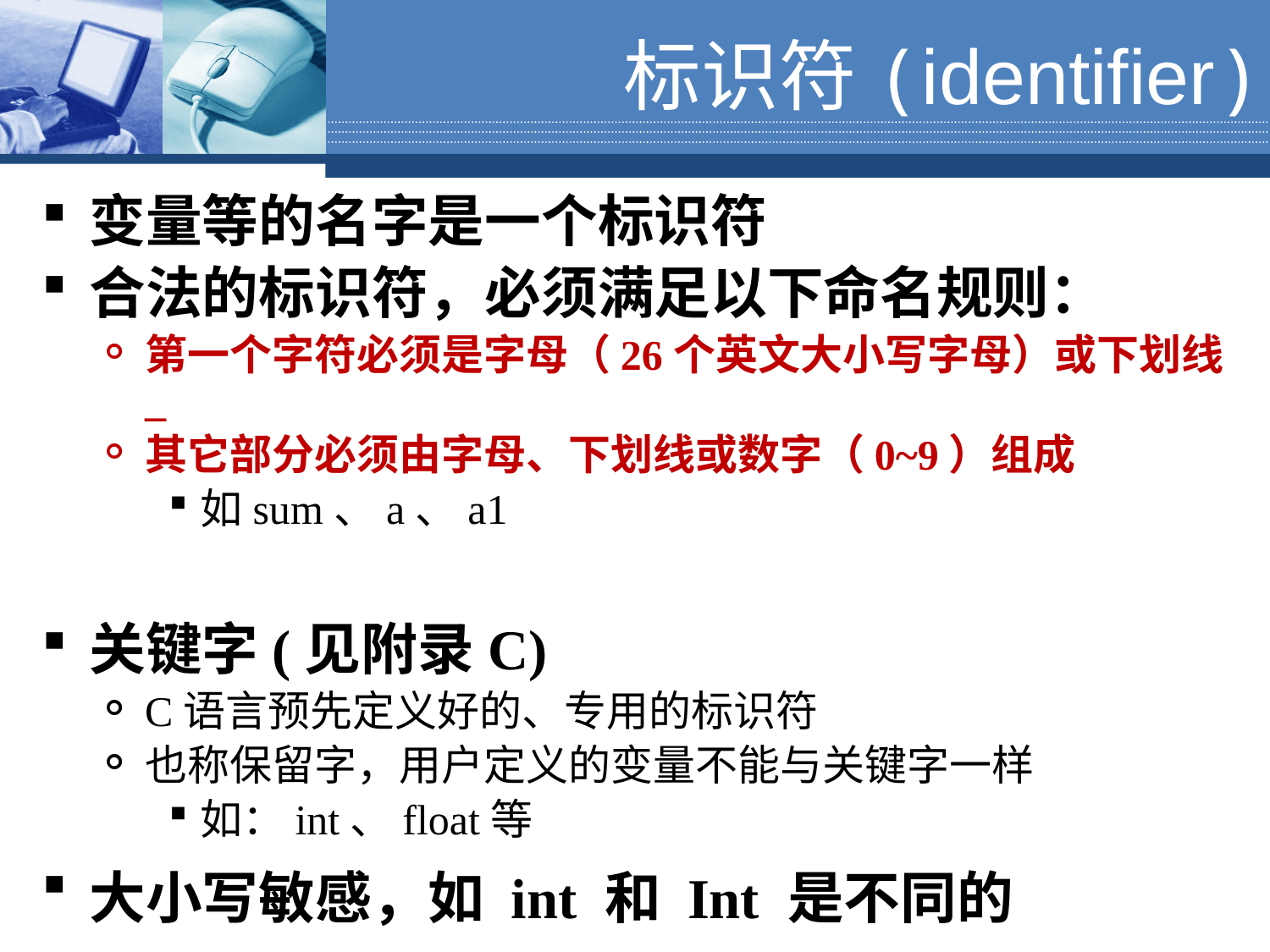

# 标识符(identifier)
变量等的名字是一个标识符
合法的标识符，必须满足以下命名规则：
第一个字符必须是字母（26个英文大小写字母）或下划线_
其它部分必须由字母、下划线或数字（0~9）组成
如sum、a、a1

关键字(见附录C)
C语言预先定义好的、专用的标识符
也称保留字，用户定义的变量不能与关键字一样
如：int、float等
大小写敏感，如 int 和 Int 是不同的